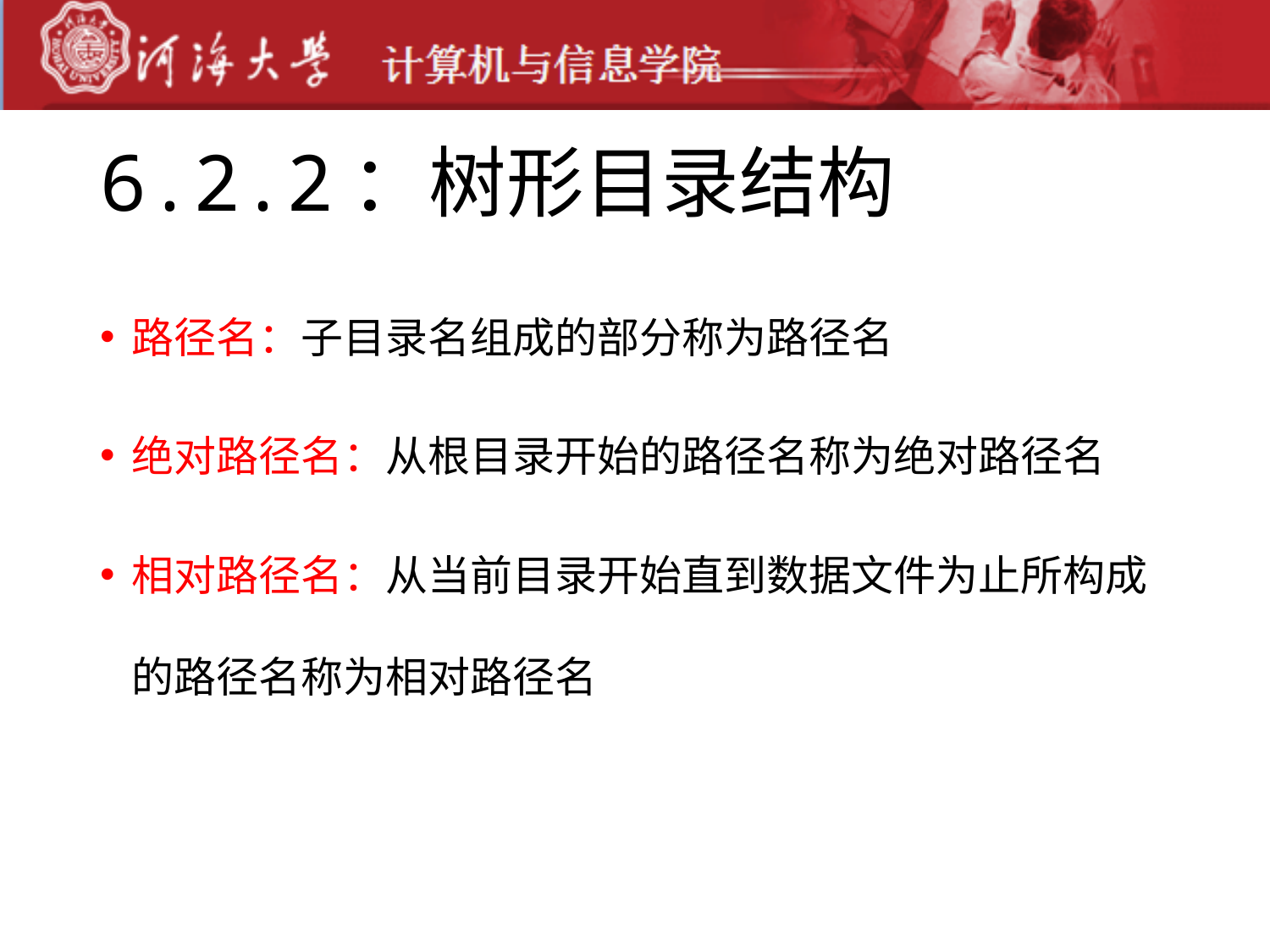

# 6.2.2：树形目录结构
路径名：子目录名组成的部分称为路径名
绝对路径名：从根目录开始的路径名称为绝对路径名
相对路径名：从当前目录开始直到数据文件为止所构成的路径名称为相对路径名